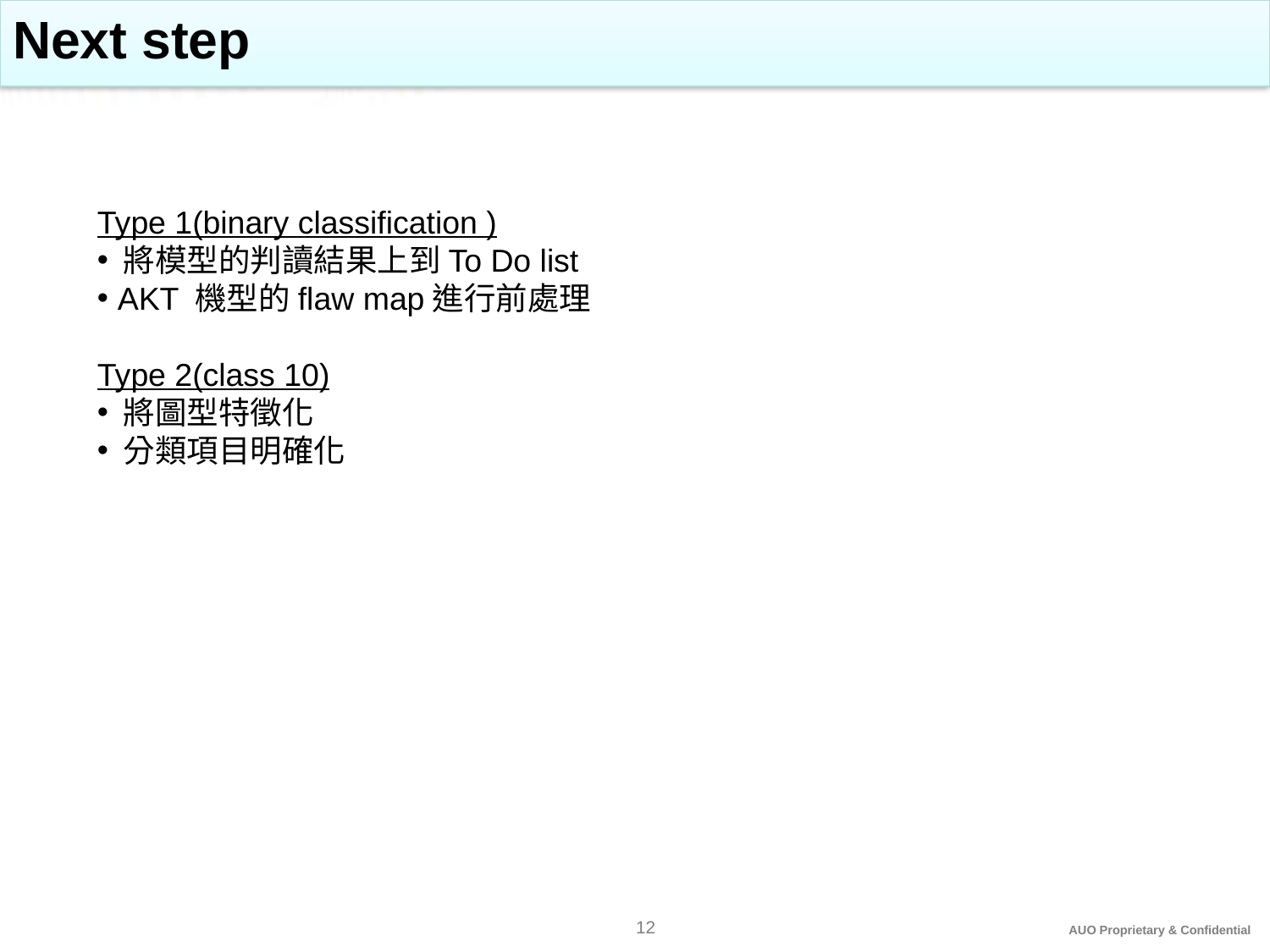

# Next step
Type 1(binary classification )
 將模型的判讀結果上到To Do list
 AKT 機型的flaw map進行前處理

Type 2(class 10)
 將圖型特徵化
 分類項目明確化